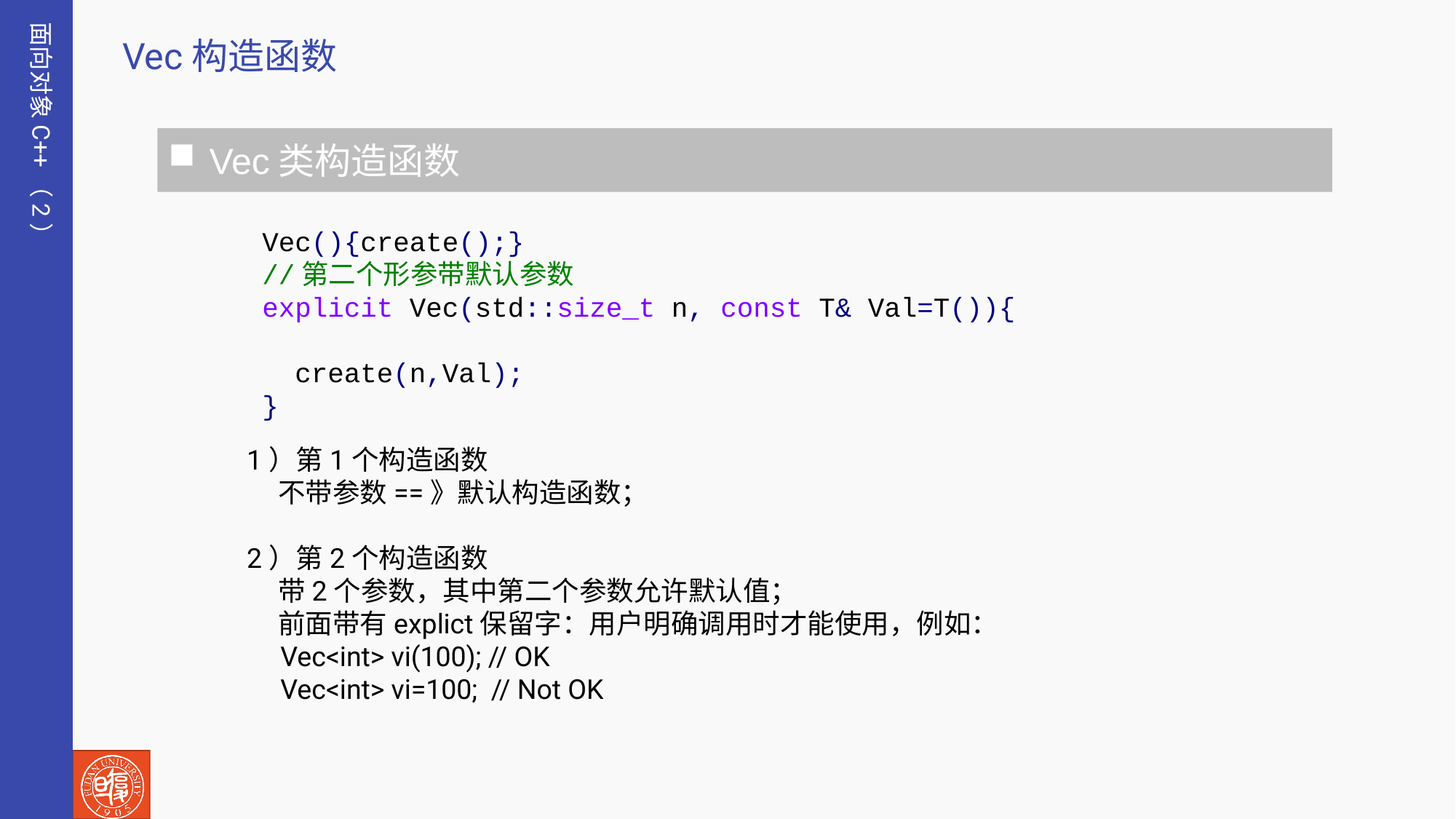

面向对象C++（2）
Vec构造函数
Vec类构造函数
Vec(){create();}
//第二个形参带默认参数
explicit Vec(std::size_t n, const T& Val=T()){
  create(n,Val);
}
1）第1个构造函数
    不带参数==》默认构造函数；

2）第2个构造函数
    带2个参数，其中第二个参数允许默认值；
    前面带有explict保留字：用户明确调用时才能使用，例如：
     Vec<int> vi(100); // OK
     Vec<int> vi=100;  // Not OK